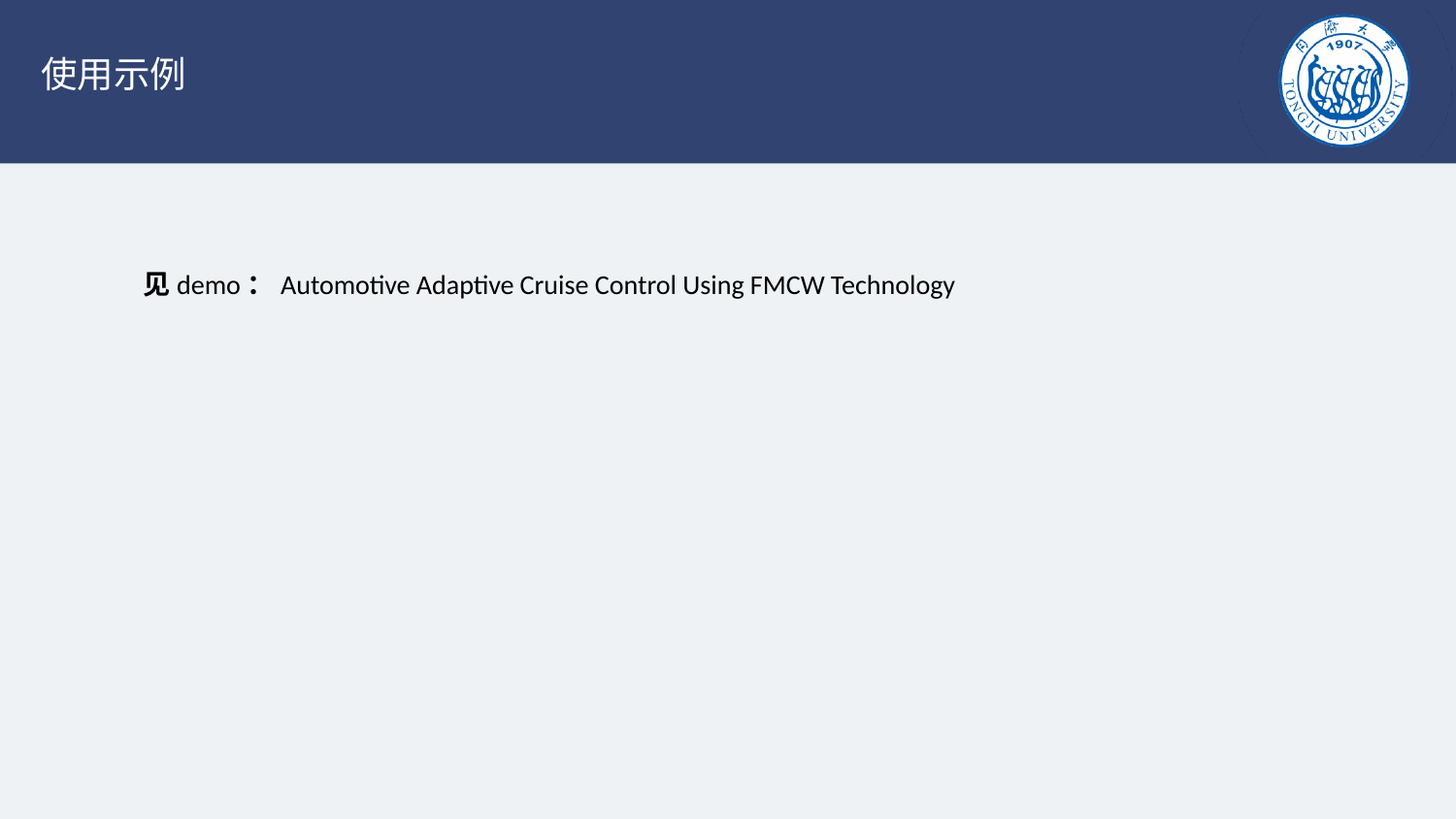

使用示例
见demo：Automotive Adaptive Cruise Control Using FMCW Technology